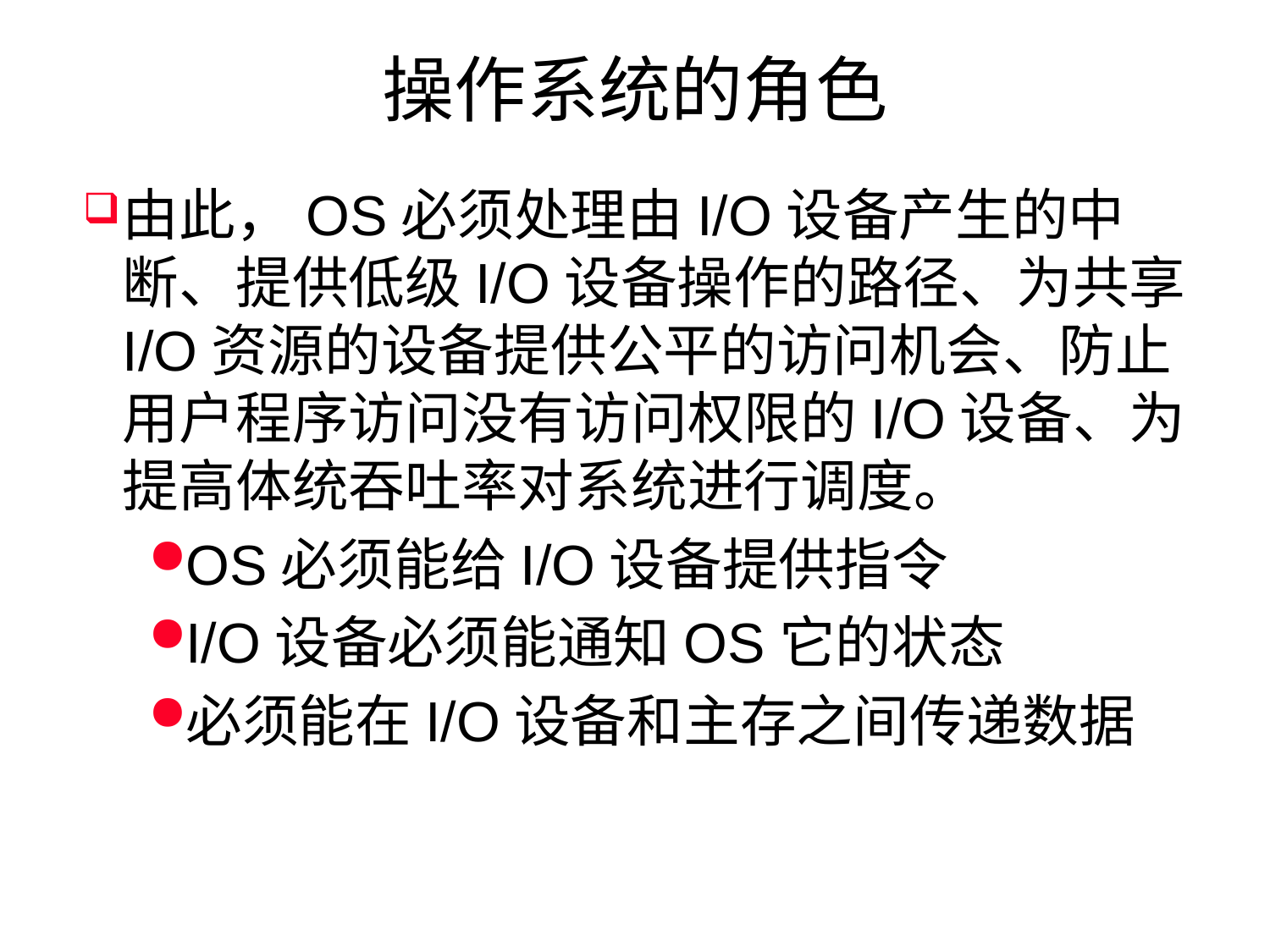

# 操作系统的角色
由此，OS必须处理由I/O设备产生的中断、提供低级I/O设备操作的路径、为共享I/O资源的设备提供公平的访问机会、防止用户程序访问没有访问权限的I/O设备、为提高体统吞吐率对系统进行调度。
OS必须能给I/O设备提供指令
I/O设备必须能通知OS它的状态
必须能在I/O设备和主存之间传递数据